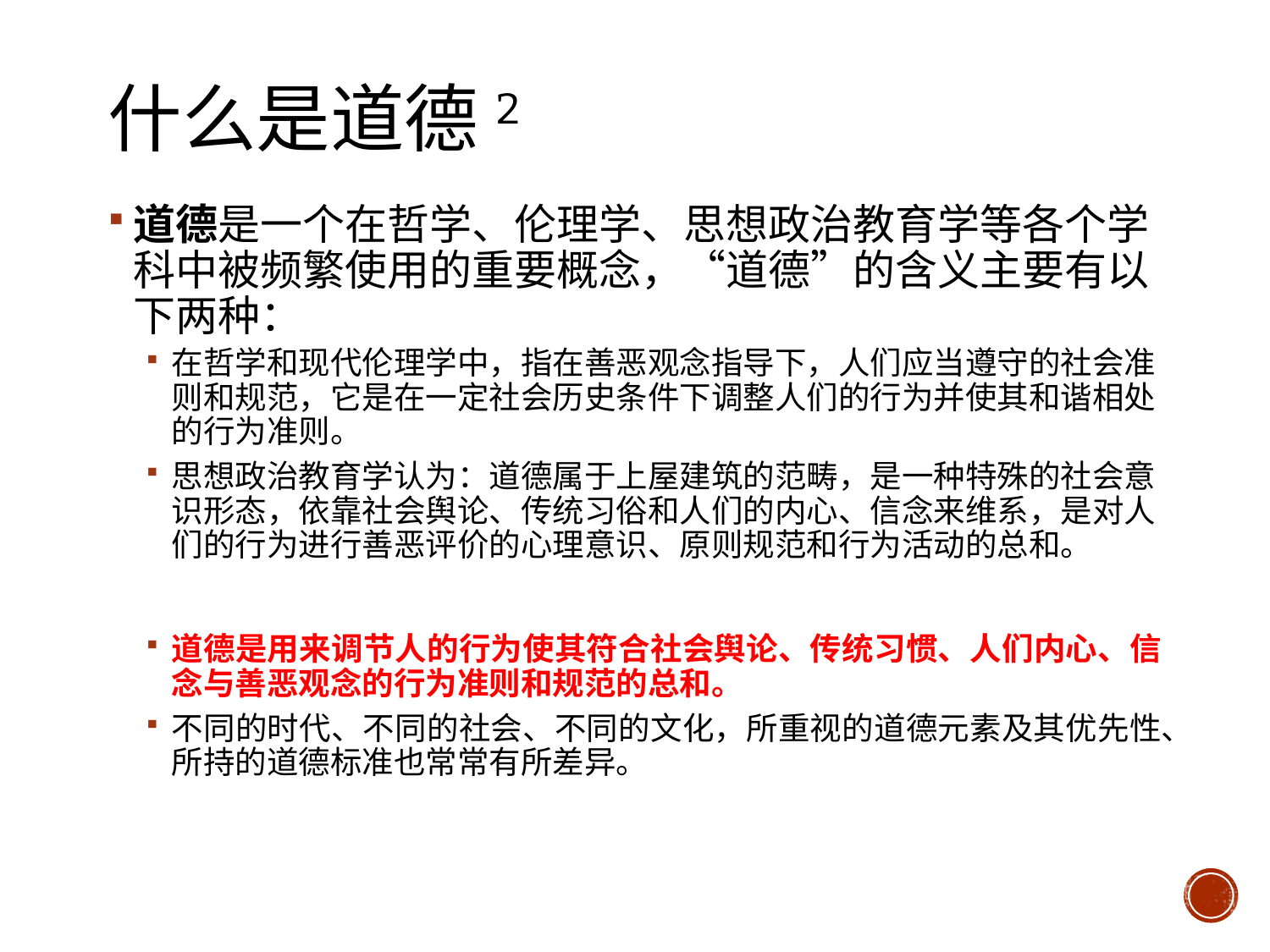

# 什么是道德2
道德是一个在哲学、伦理学、思想政治教育学等各个学科中被频繁使用的重要概念，“道德”的含义主要有以下两种：
在哲学和现代伦理学中，指在善恶观念指导下，人们应当遵守的社会准则和规范，它是在一定社会历史条件下调整人们的行为并使其和谐相处的行为准则。
思想政治教育学认为：道德属于上屋建筑的范畴，是一种特殊的社会意识形态，依靠社会舆论、传统习俗和人们的内心、信念来维系，是对人们的行为进行善恶评价的心理意识、原则规范和行为活动的总和。

道德是用来调节人的行为使其符合社会舆论、传统习惯、人们内心、信念与善恶观念的行为准则和规范的总和。
不同的时代、不同的社会、不同的文化，所重视的道德元素及其优先性、所持的道德标准也常常有所差异。